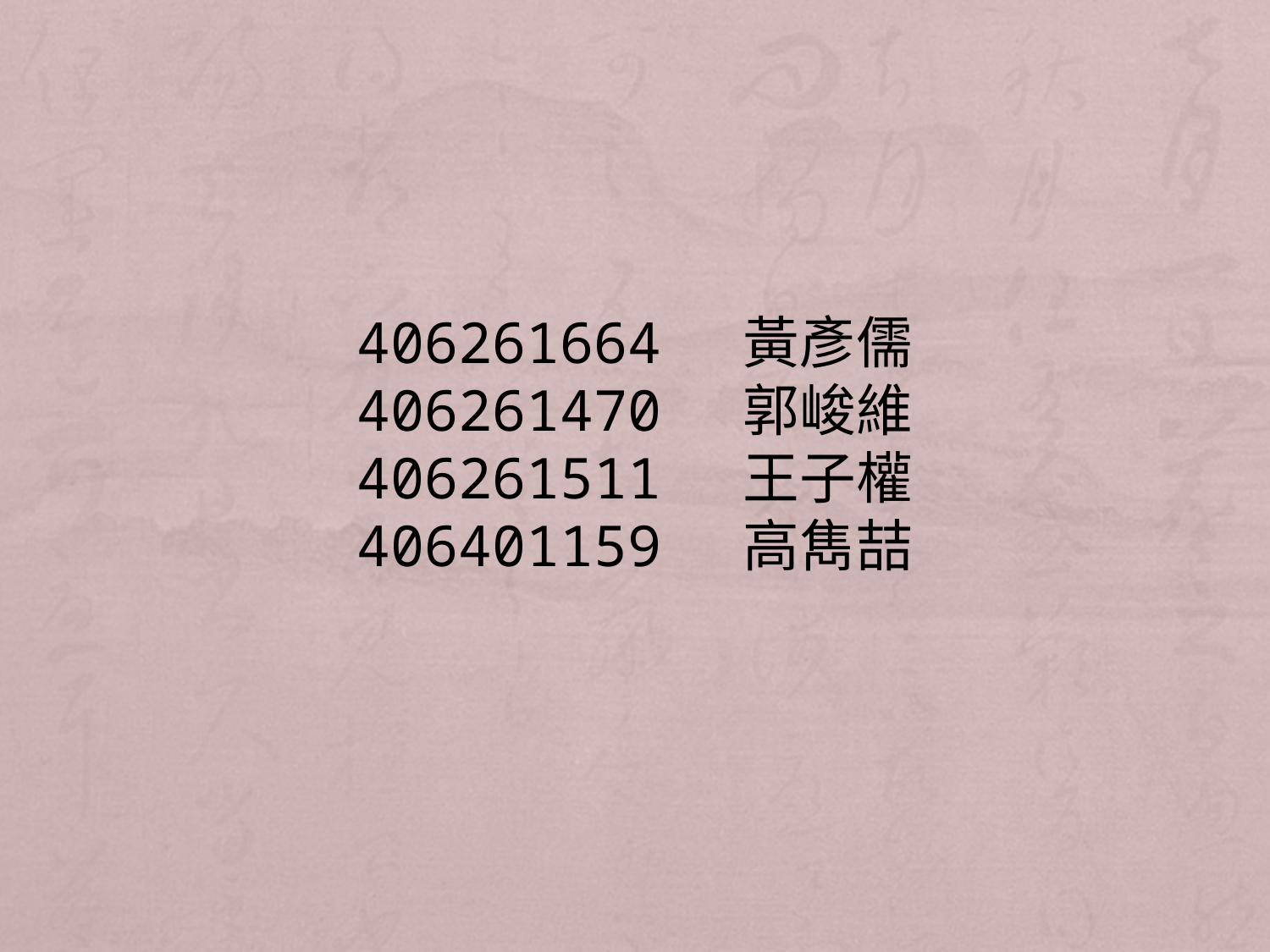

#

406261664  黃彥儒
406261470  郭峻維
406261511  王子權
406401159  高雋喆